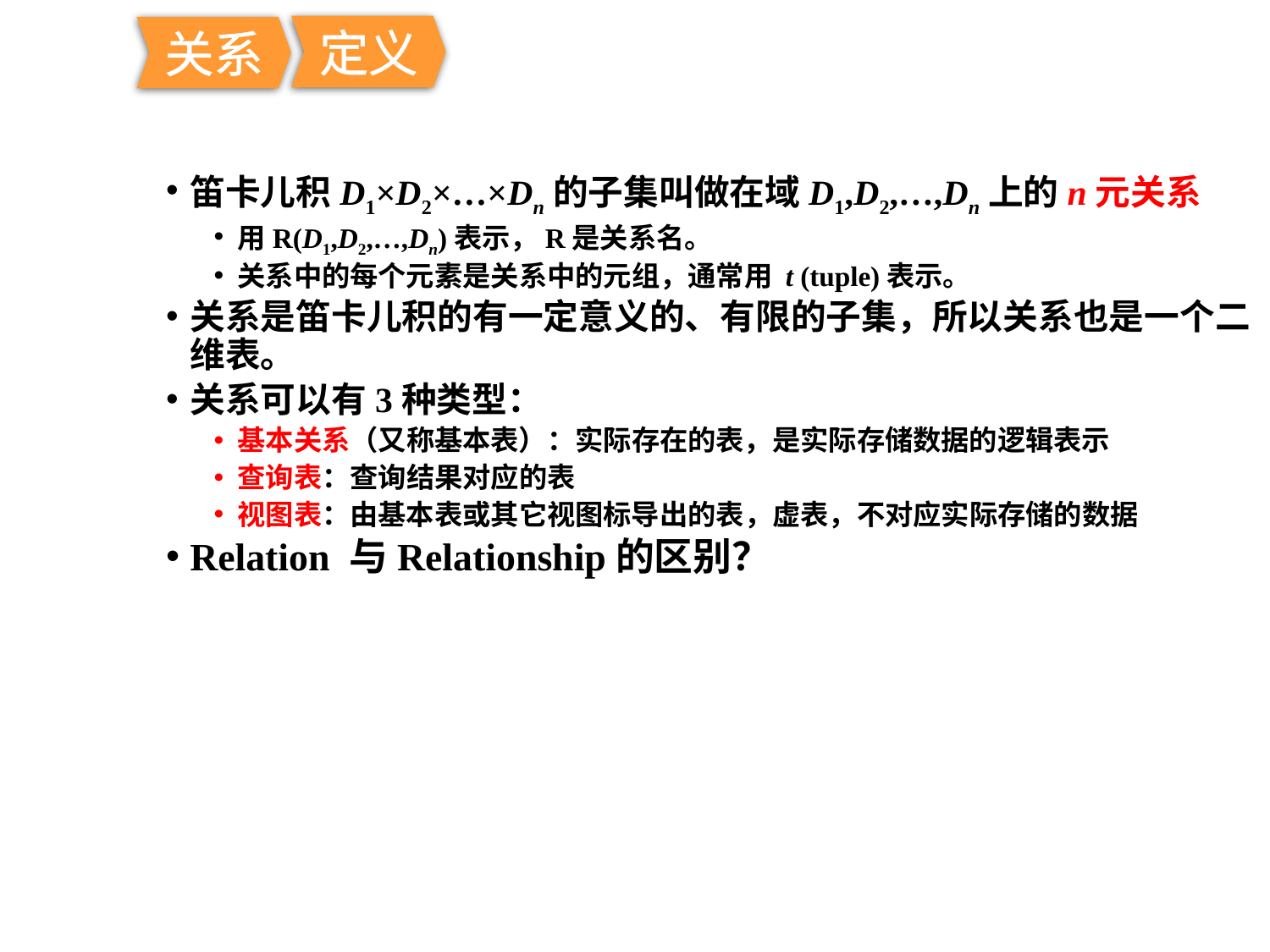

定义
关系
笛卡儿积D1×D2×…×Dn的子集叫做在域D1,D2,…,Dn上的n元关系
用R(D1,D2,…,Dn)表示，R是关系名。
关系中的每个元素是关系中的元组，通常用 t (tuple)表示。
关系是笛卡儿积的有一定意义的、有限的子集，所以关系也是一个二维表。
关系可以有3种类型：
基本关系（又称基本表）：实际存在的表，是实际存储数据的逻辑表示
查询表：查询结果对应的表
视图表：由基本表或其它视图标导出的表，虚表，不对应实际存储的数据
Relation 与Relationship的区别？